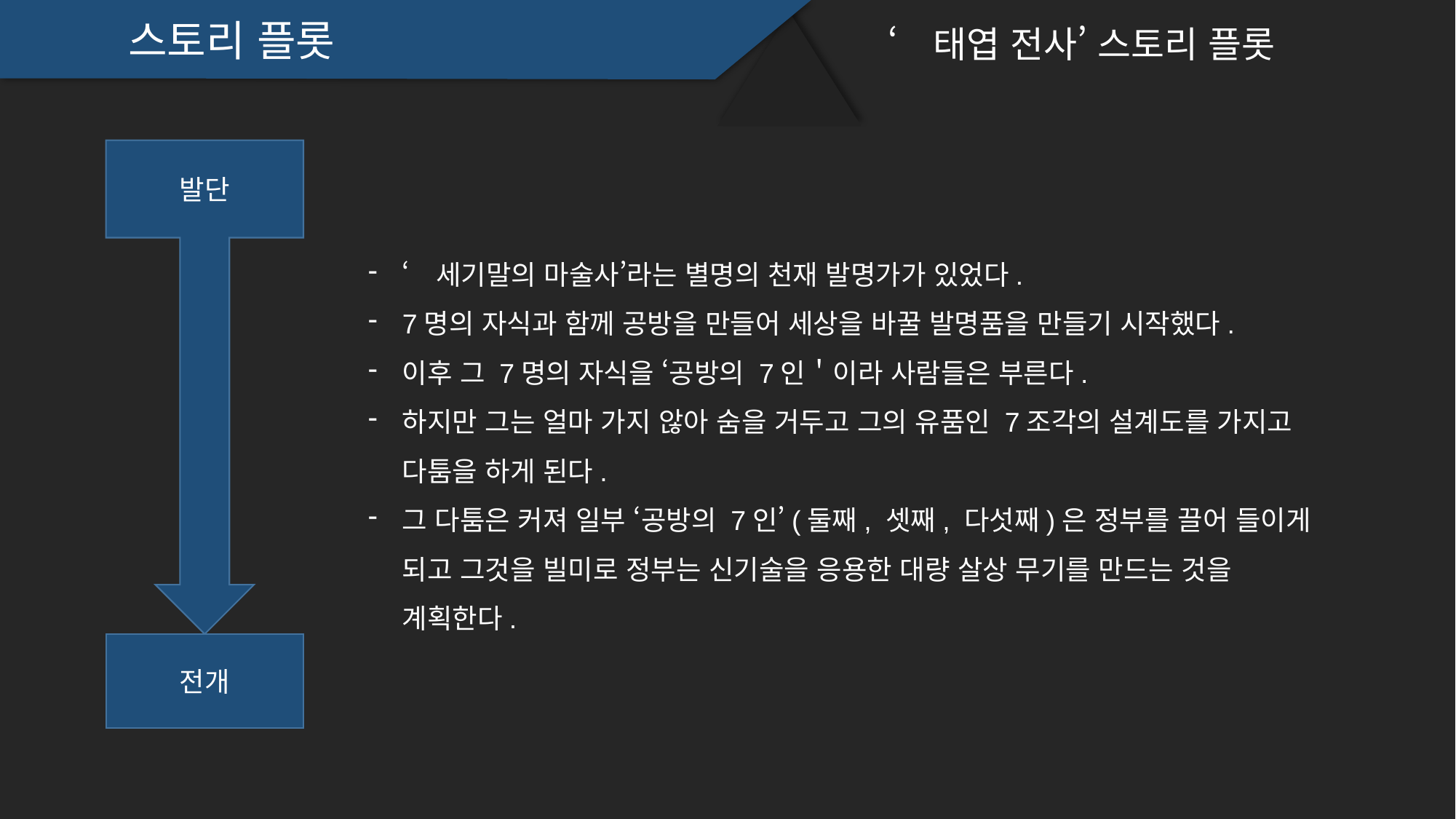

스토리 플롯
‘태엽 전사’ 스토리 플롯
발단
‘세기말의 마술사’라는 별명의 천재 발명가가 있었다.
7명의 자식과 함께 공방을 만들어 세상을 바꿀 발명품을 만들기 시작했다.
이후 그 7명의 자식을 ‘공방의 7인＇이라 사람들은 부른다.
하지만 그는 얼마 가지 않아 숨을 거두고 그의 유품인 7조각의 설계도를 가지고 다툼을 하게 된다.
그 다툼은 커져 일부 ‘공방의 7인’(둘째, 셋째, 다섯째)은 정부를 끌어 들이게 되고 그것을 빌미로 정부는 신기술을 응용한 대량 살상 무기를 만드는 것을 계획한다.
전개